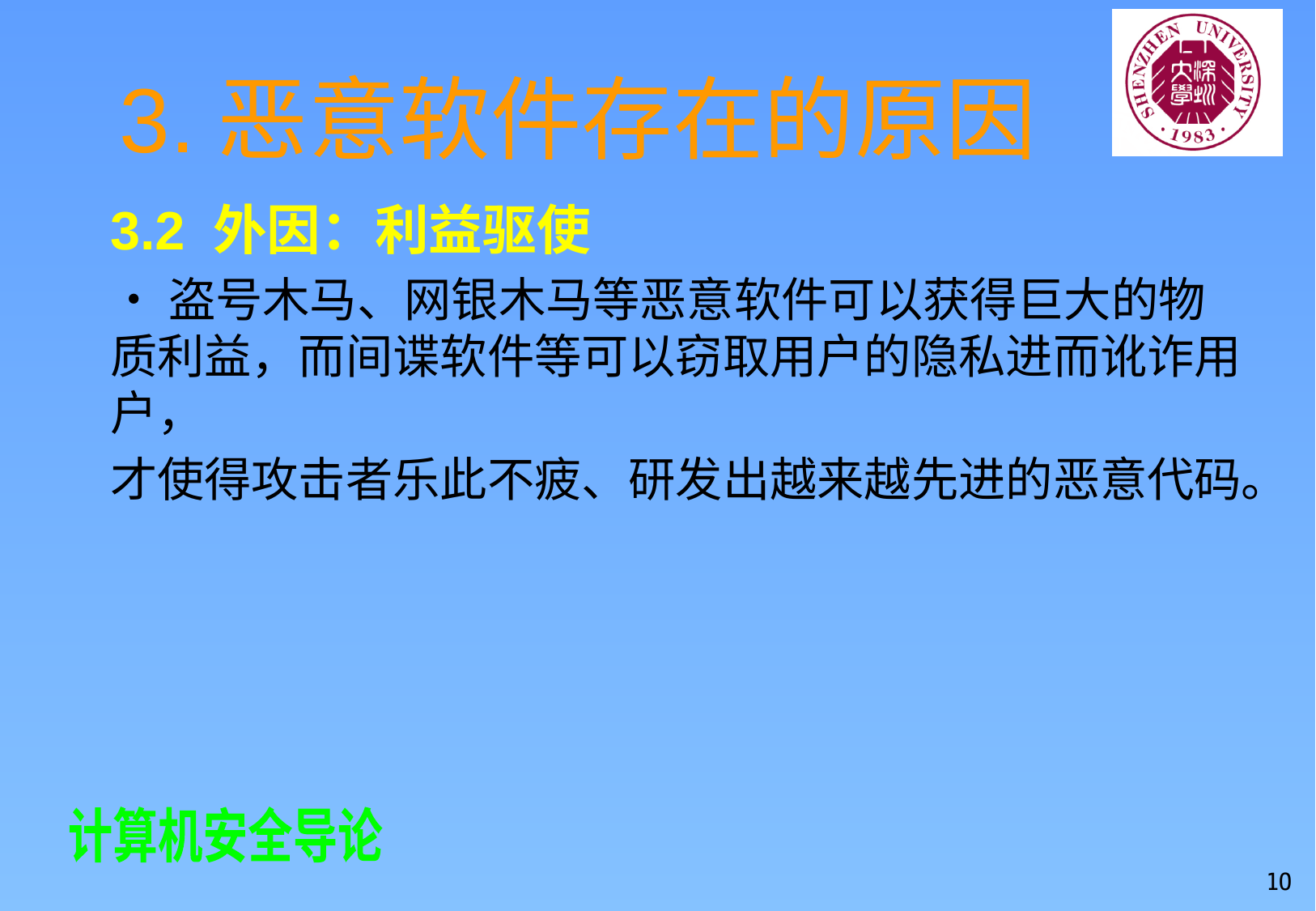

# 3.恶意软件存在的原因
3.2 外因：利益驱使
•盗号木马、网银木马等恶意软件可以获得巨大的物质利益，而间谍软件等可以窃取用户的隐私进而讹诈用户，
才使得攻击者乐此不疲、研发出越来越先进的恶意代码。

10